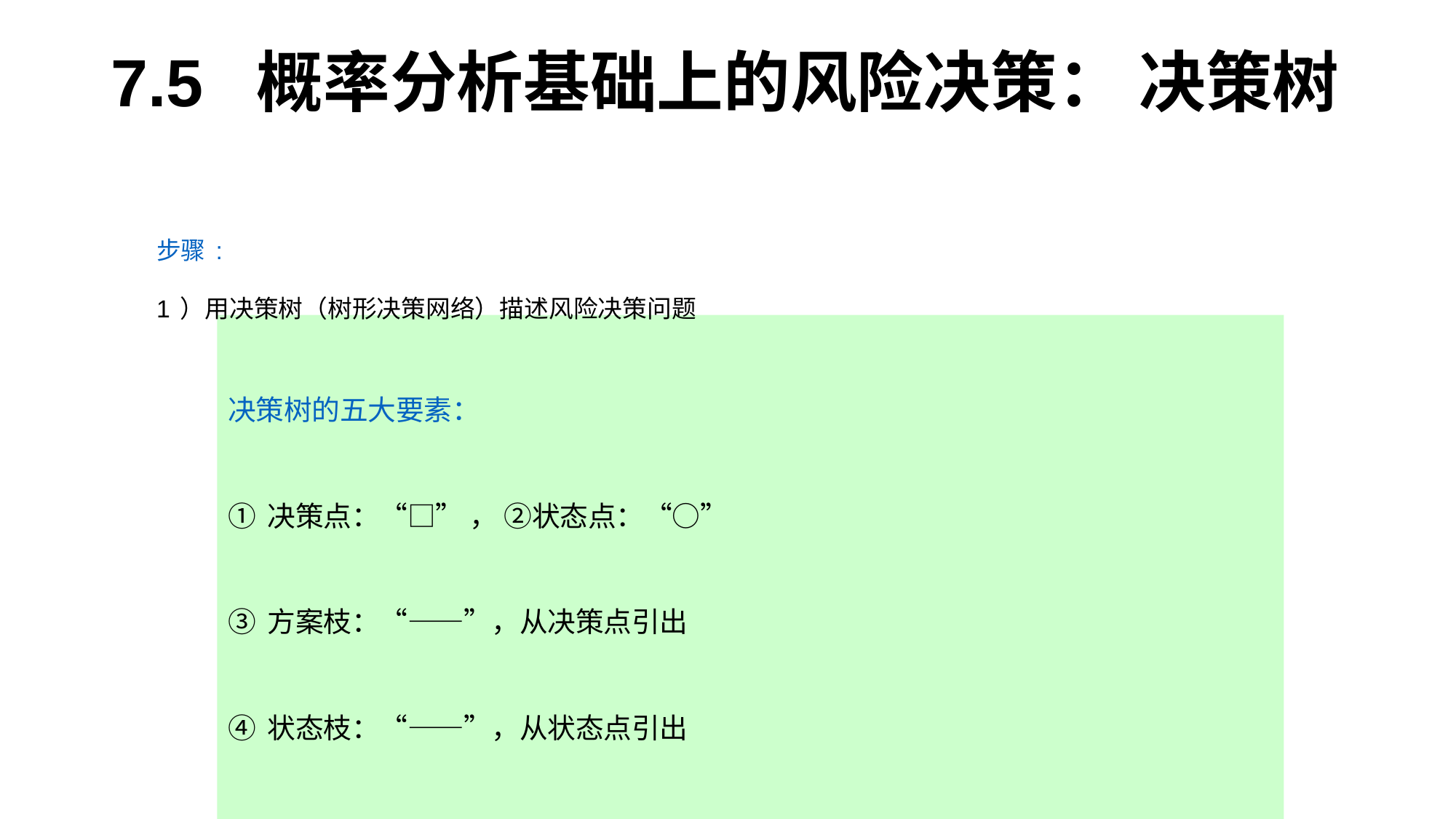

7.5  概率分析基础上的风险决策： 决策树
步骤:
1）用决策树（树形决策网络）描述风险决策问题
决策树的五大要素：
①决策点：“□” ， ②状态点：“○”
③方案枝：“——”，从决策点引出
④状态枝：“——”，从状态点引出
⑤损益值：各方案收益值
21